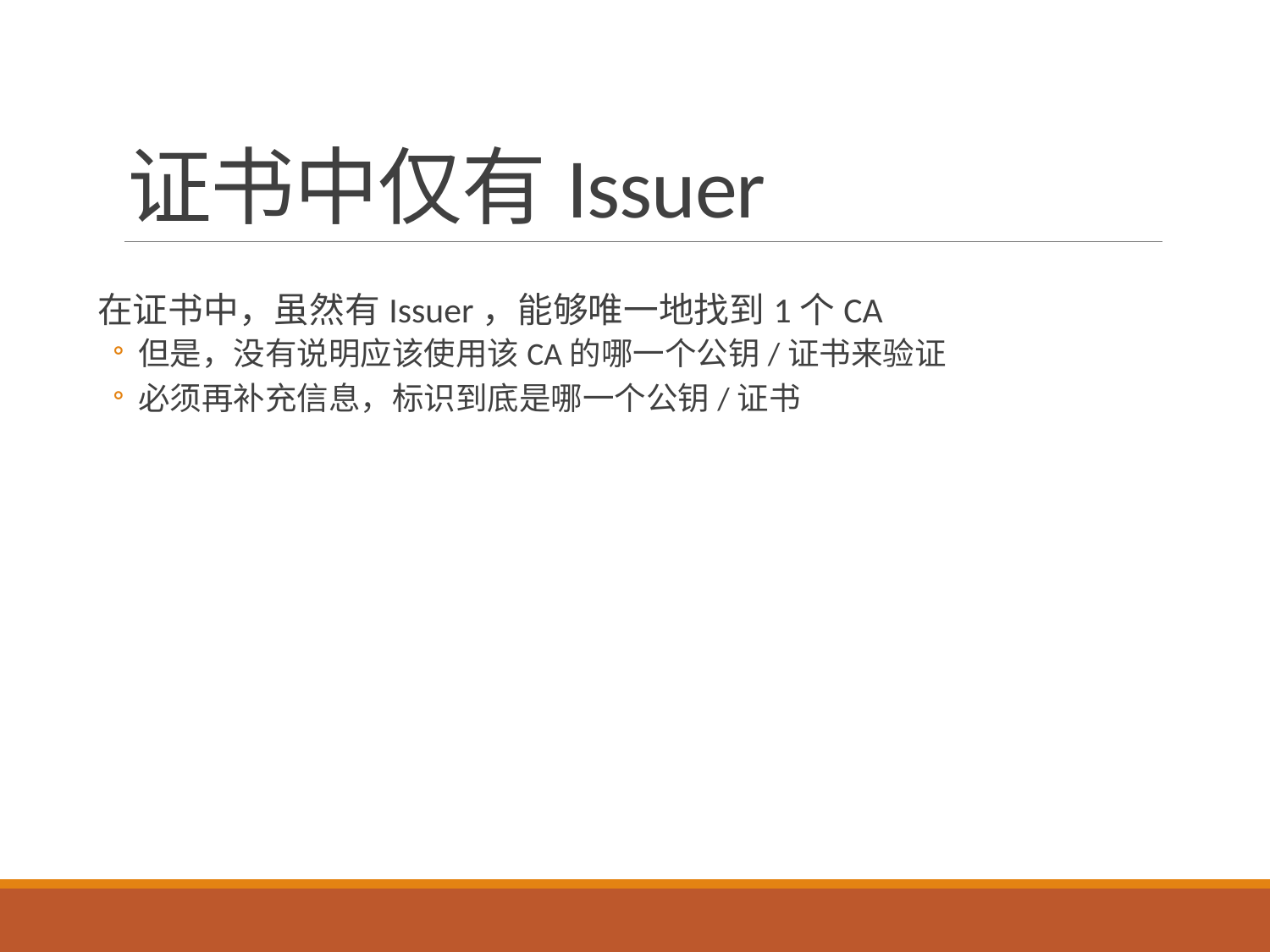

# 证书中仅有Issuer
在证书中，虽然有Issuer，能够唯一地找到1个CA
但是，没有说明应该使用该CA的哪一个公钥/证书来验证
必须再补充信息，标识到底是哪一个公钥/证书
28